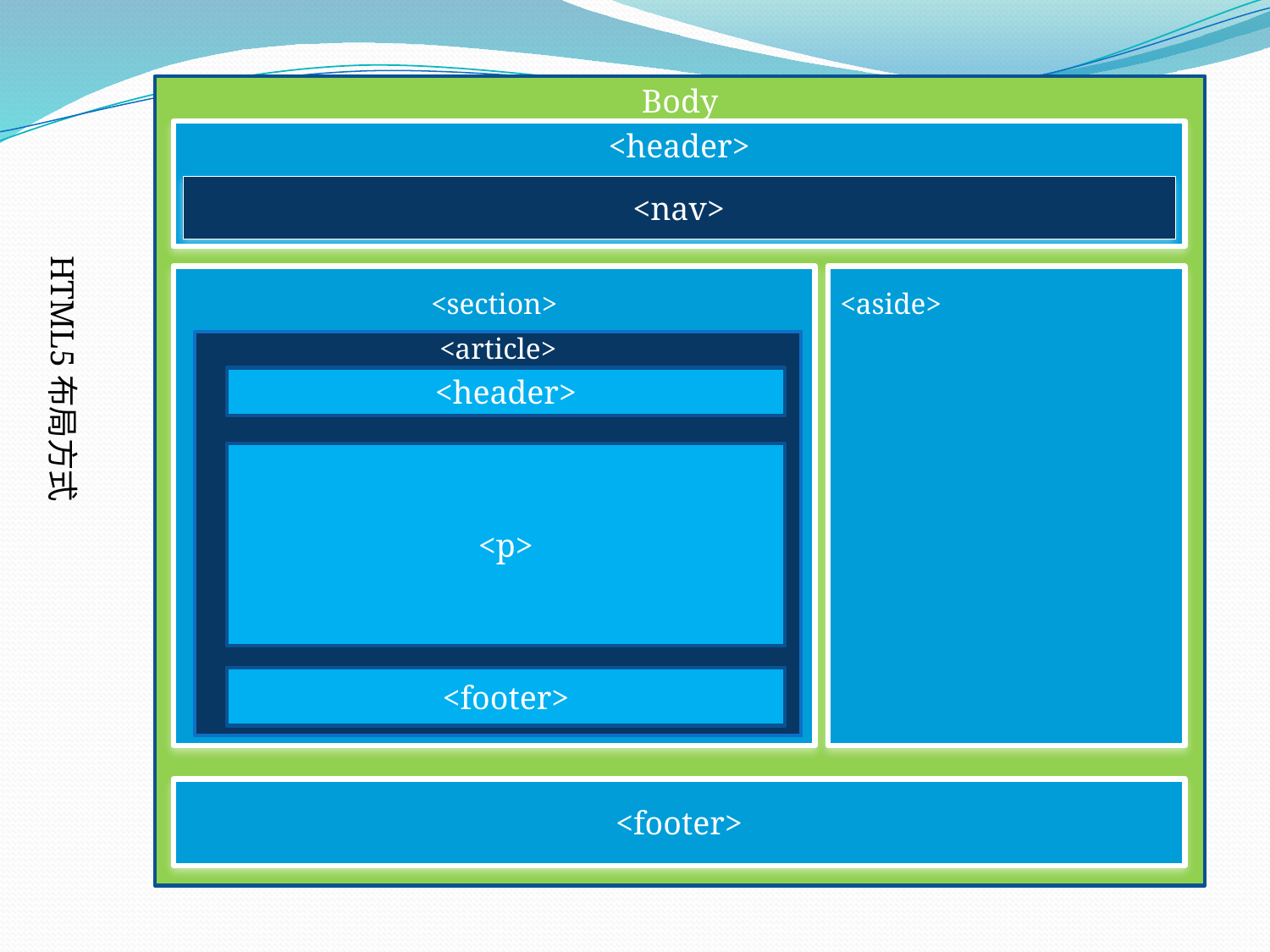

Body

<header>

<nav>
HTML5布局方式
<section>

<aside>

<article>

<header>
<p>
<footer>
<footer>